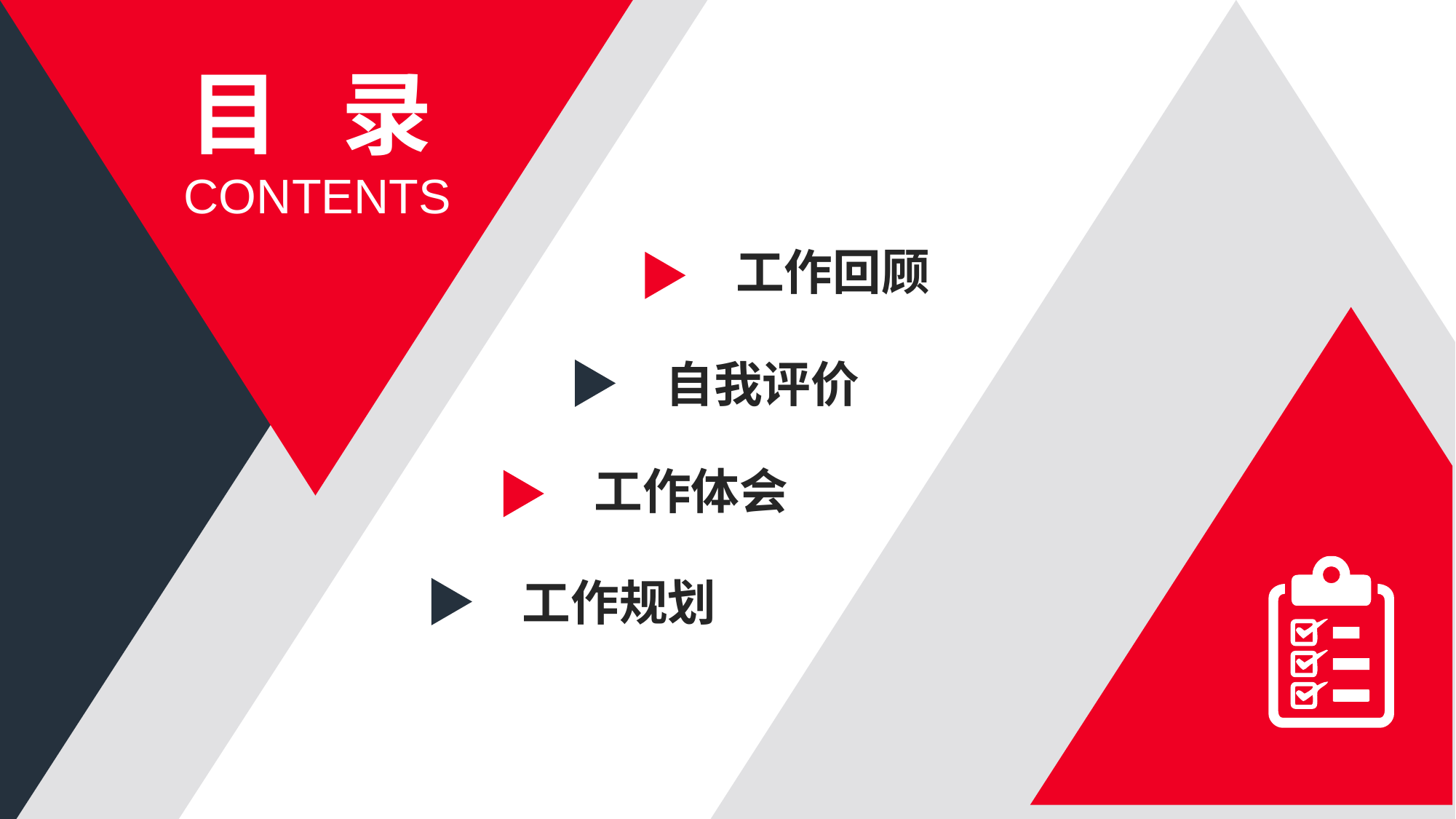

目   录
 CONTENTS

工作回顾

自我评价

工作体会

工作规划